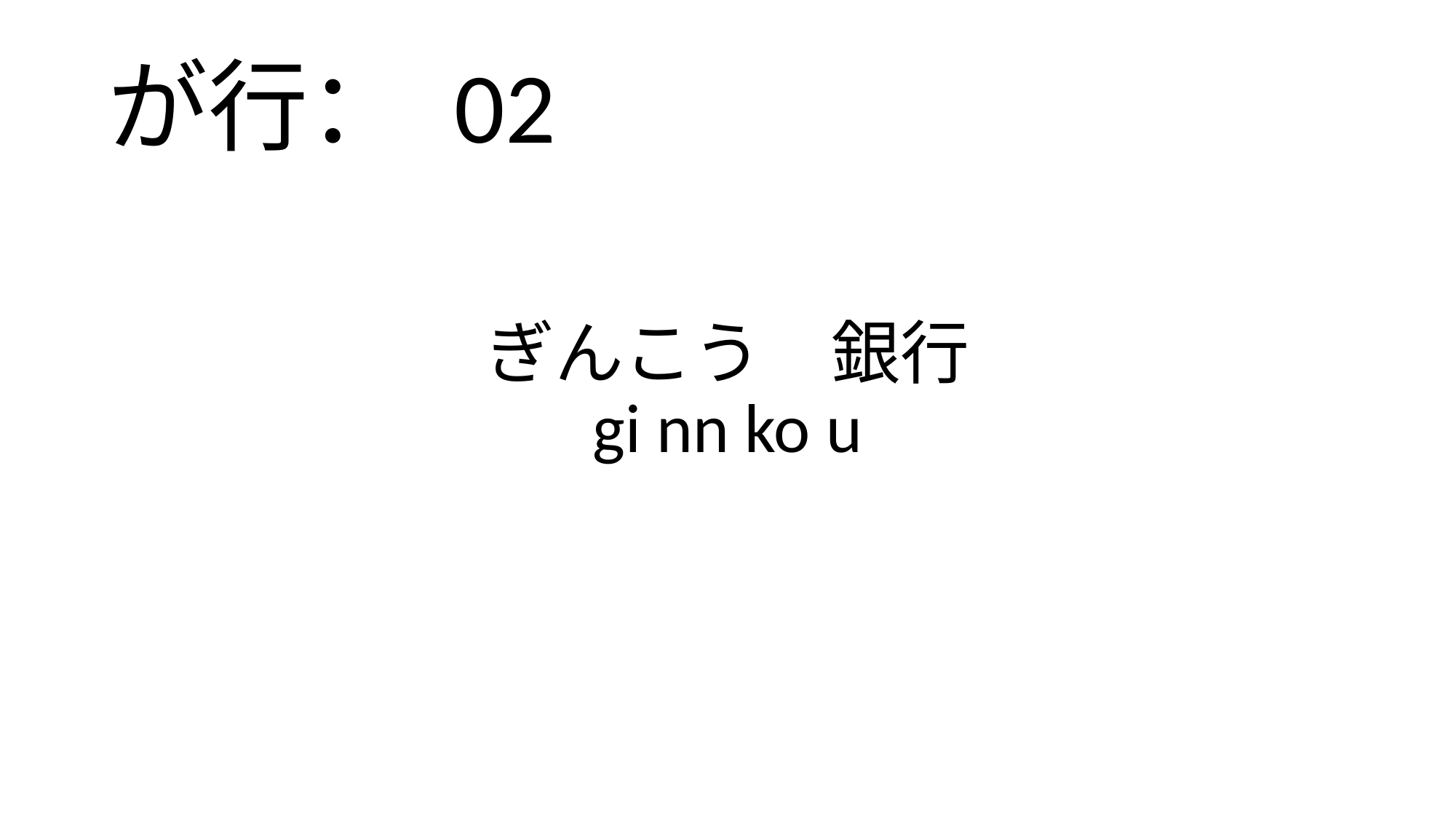

が行： 02
# ぎんこう　銀行 gi nn ko u